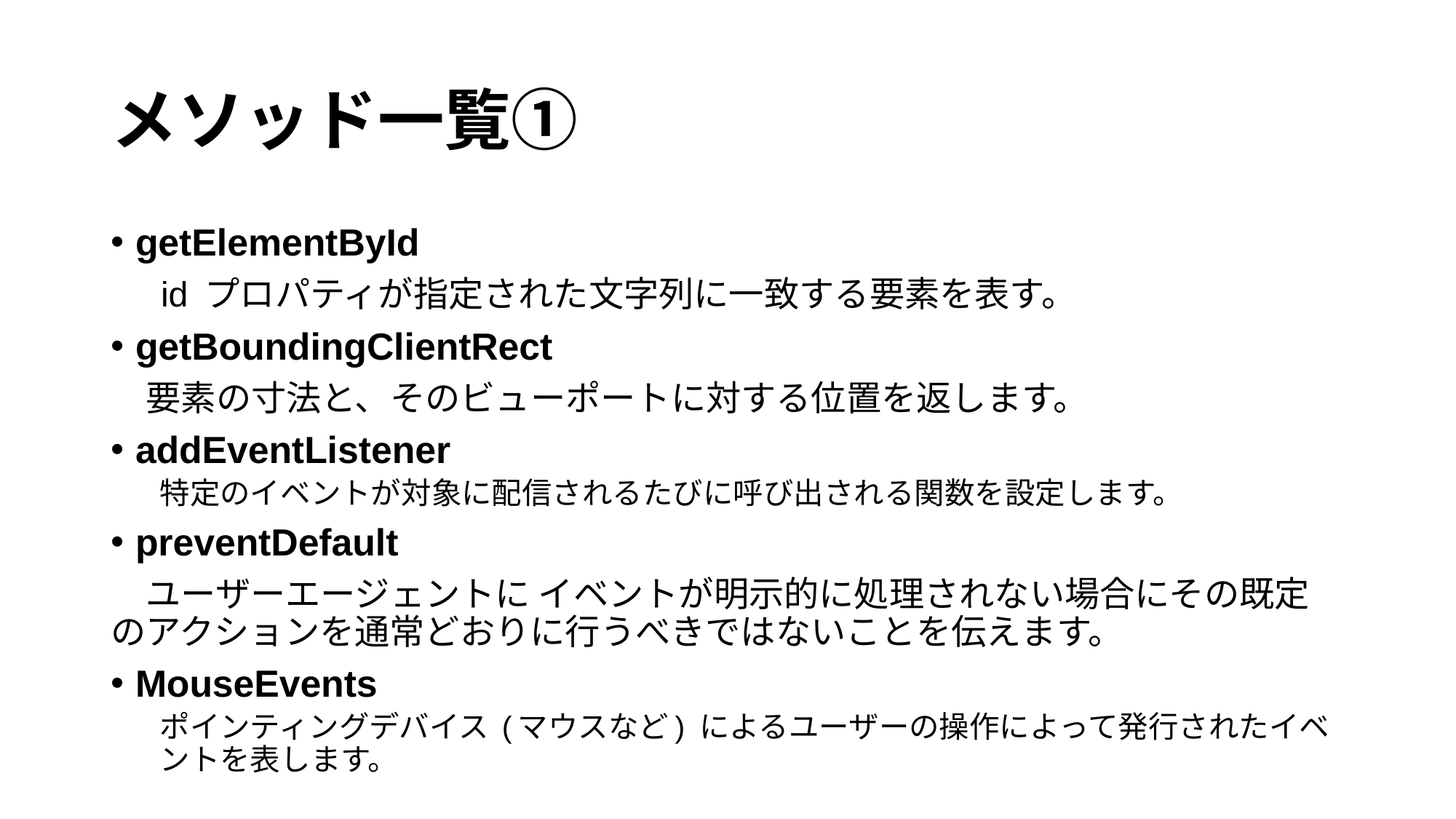

# メソッド一覧①
getElementById
　 id プロパティが指定された文字列に一致する要素を表す。
getBoundingClientRect
　要素の寸法と、そのビューポートに対する位置を返します。
addEventListener
特定のイベントが対象に配信されるたびに呼び出される関数を設定します。
preventDefault
　ユーザーエージェントに イベントが明示的に処理されない場合にその既定のアクションを通常どおりに行うべきではないことを伝えます。
MouseEvents
ポインティングデバイス (マウスなど) によるユーザーの操作によって発行されたイベントを表します。